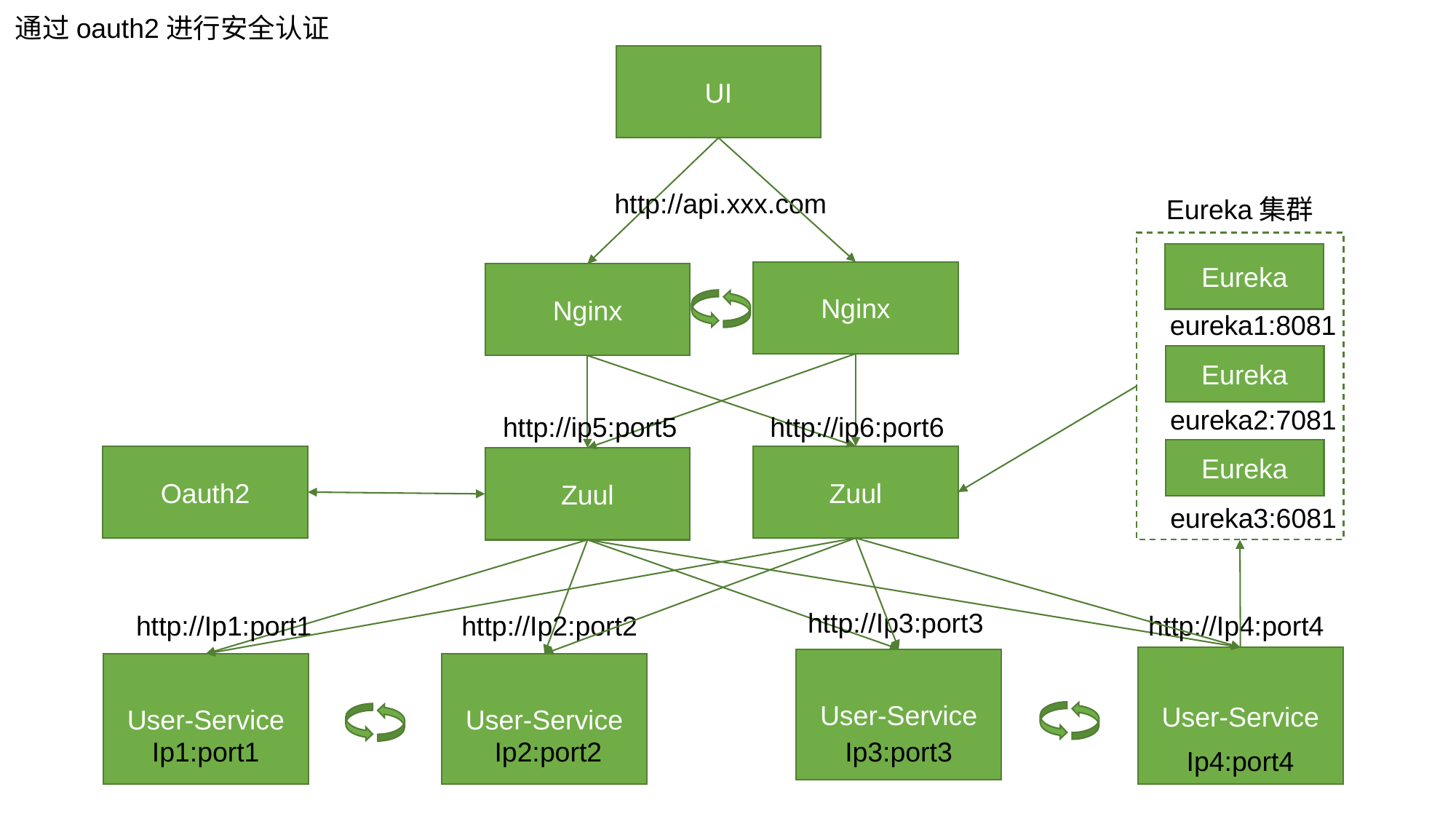

通过oauth2进行安全认证
UI
http://api.xxx.com
Eureka集群

Eureka
Nginx
Nginx

eureka1:8081
Eureka
eureka2:7081
http://ip5:port5
http://ip6:port6
Eureka
Oauth2
Zuul
Zuul
eureka3:6081
http://Ip3:port3
http://Ip1:port1
http://Ip2:port2
http://Ip4:port4
User-Service
User-Service
User-Service
User-Service

Ip1:port1
Ip2:port2
Ip3:port3
Ip4:port4